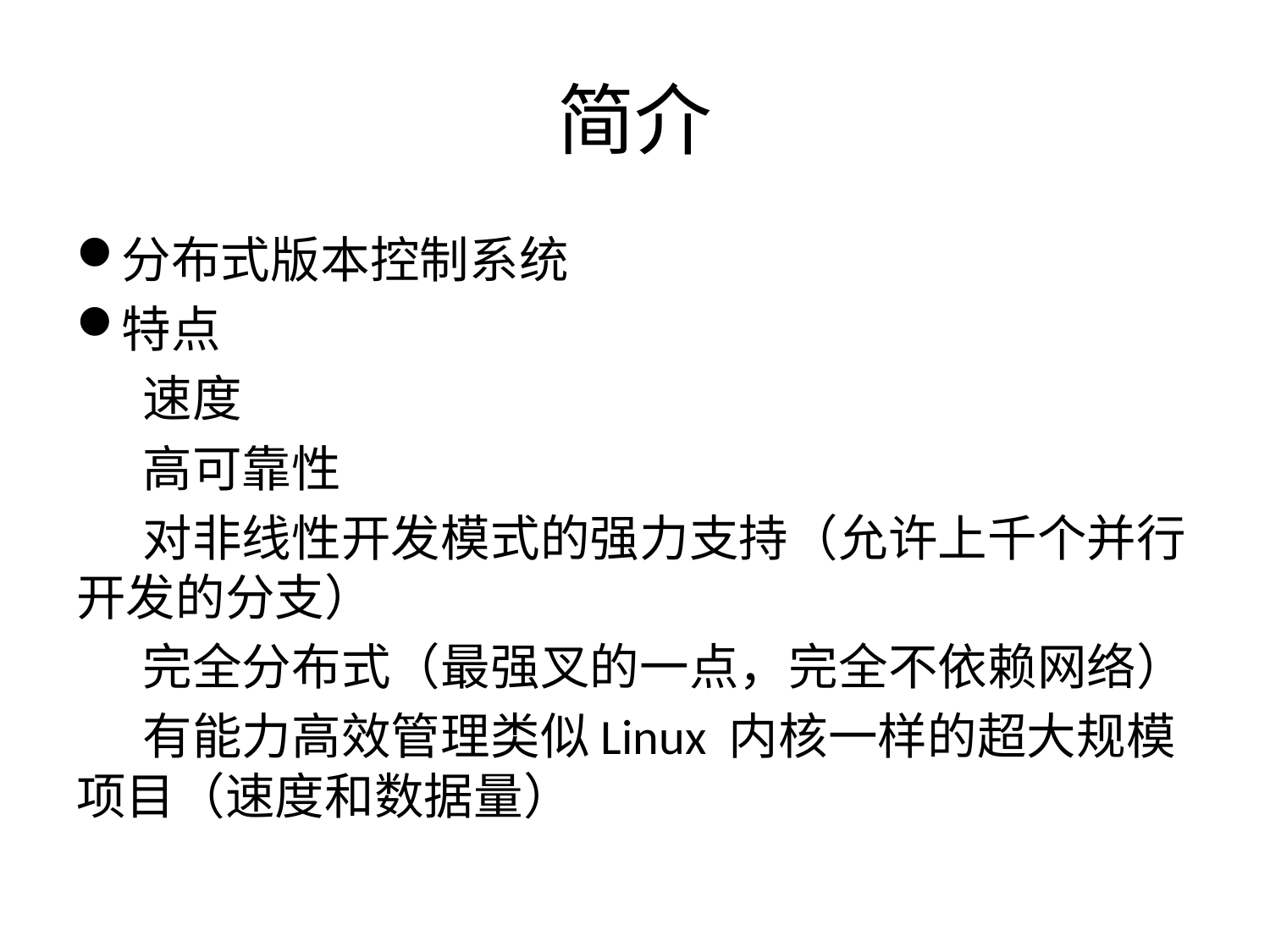

# 简介
分布式版本控制系统
特点
     速度
     高可靠性
     对非线性开发模式的强力支持（允许上千个并行开发的分支）
     完全分布式（最强叉的一点，完全不依赖网络）
     有能力高效管理类似Linux 内核一样的超大规模项目（速度和数据量）